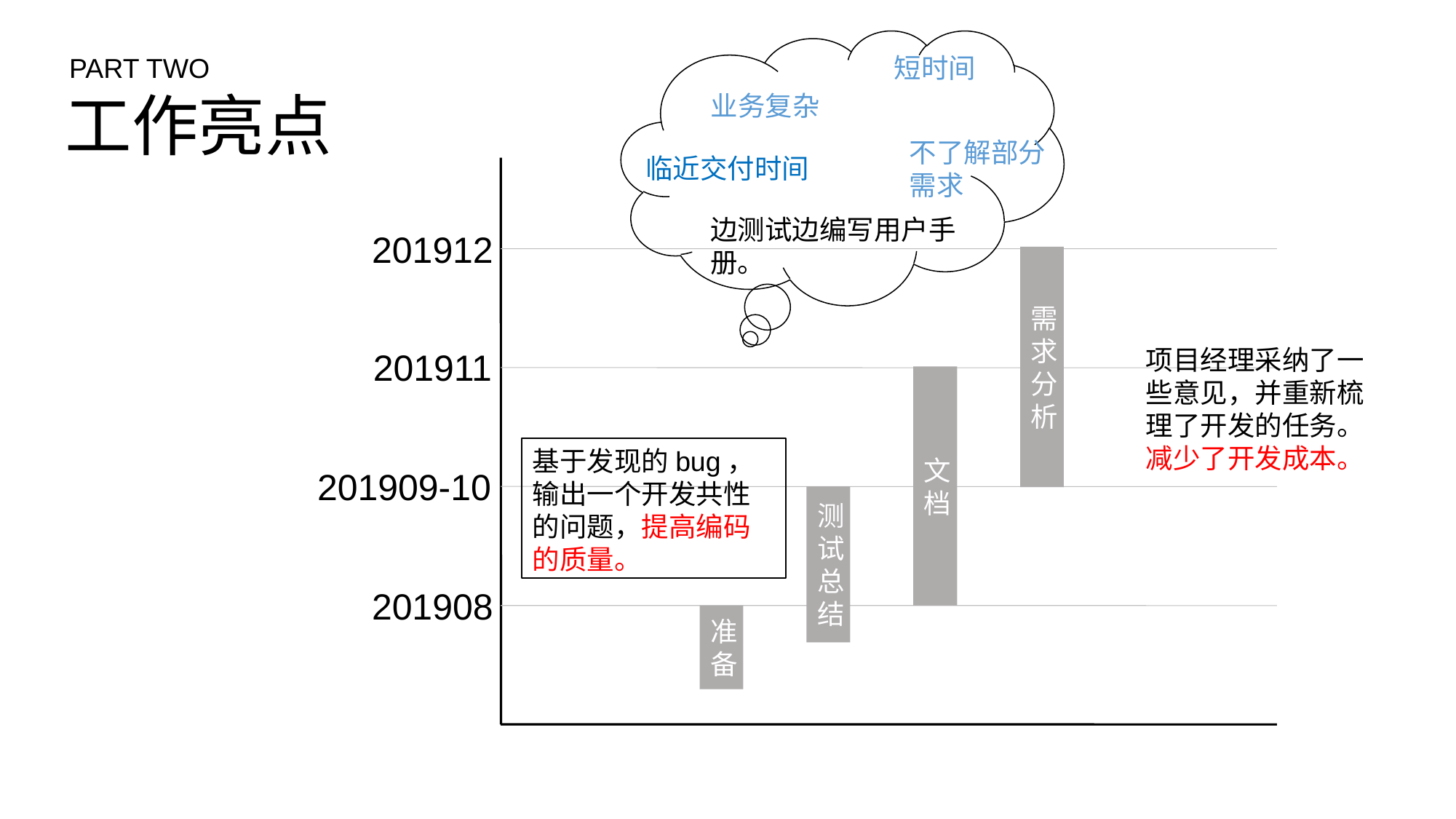

PART TWO
  工作亮点
短时间
业务复杂
不了解部分需求
临近交付时间

边测试边编写用户手册。
201912
需求分析

项目经理采纳了一些意见，并重新梳理了开发的任务。减少了开发成本。
201911
文档

基于发现的bug，输出一个开发共性的问题，提高编码的质量。
201909-10
测试总结

201908

准备